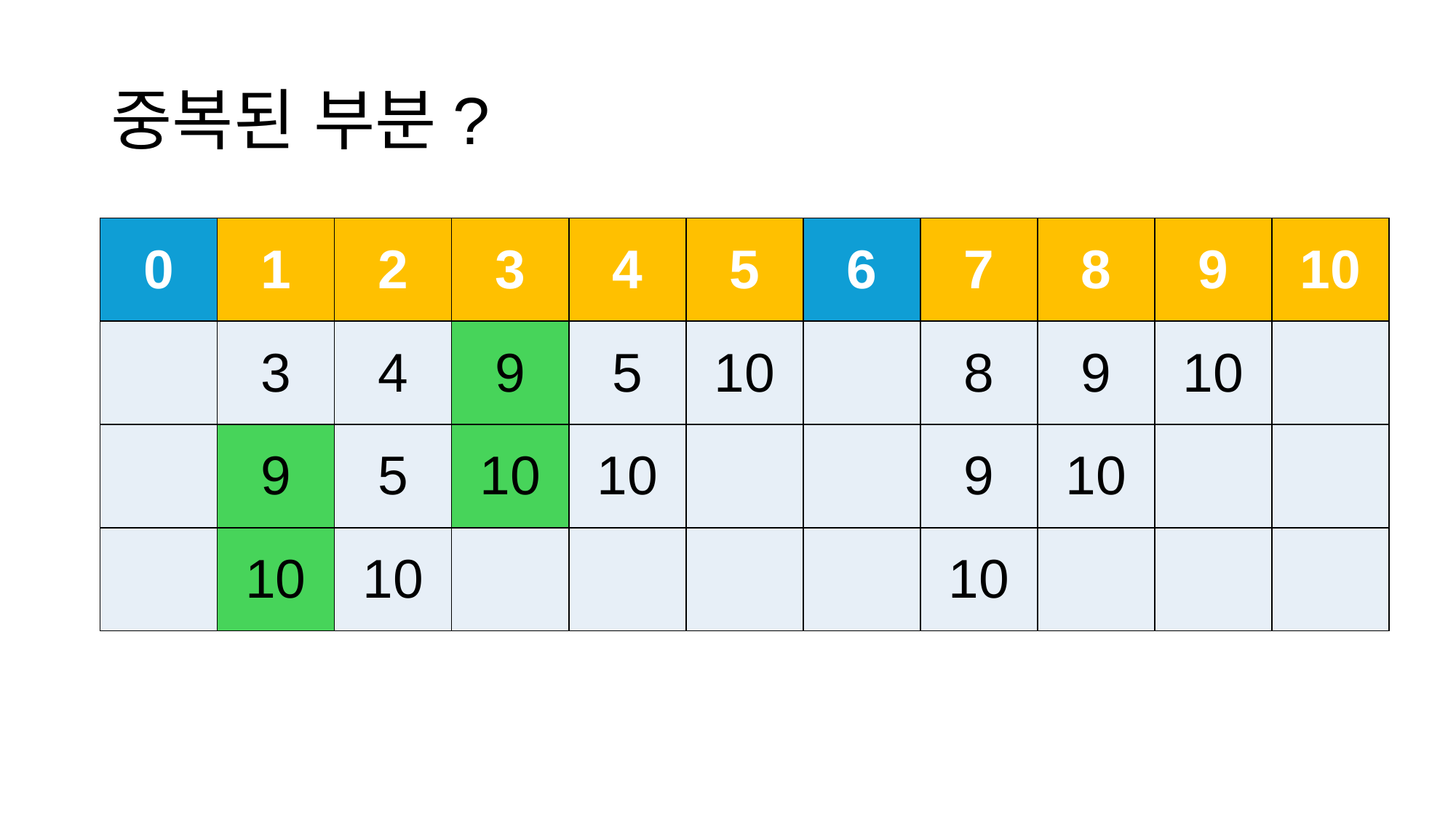

# 중복된 부분?
| 0 | 1 | 2 | 3 | 4 | 5 | 6 | 7 | 8 | 9 | 10 |
| --- | --- | --- | --- | --- | --- | --- | --- | --- | --- | --- |
|  | 3 | 4 | 9 | 5 | 10 |  | 8 | 9 | 10 |  |
|  | 9 | 5 | 10 | 10 |  |  | 9 | 10 |  |  |
|  | 10 | 10 |  |  |  |  | 10 |  |  |  |